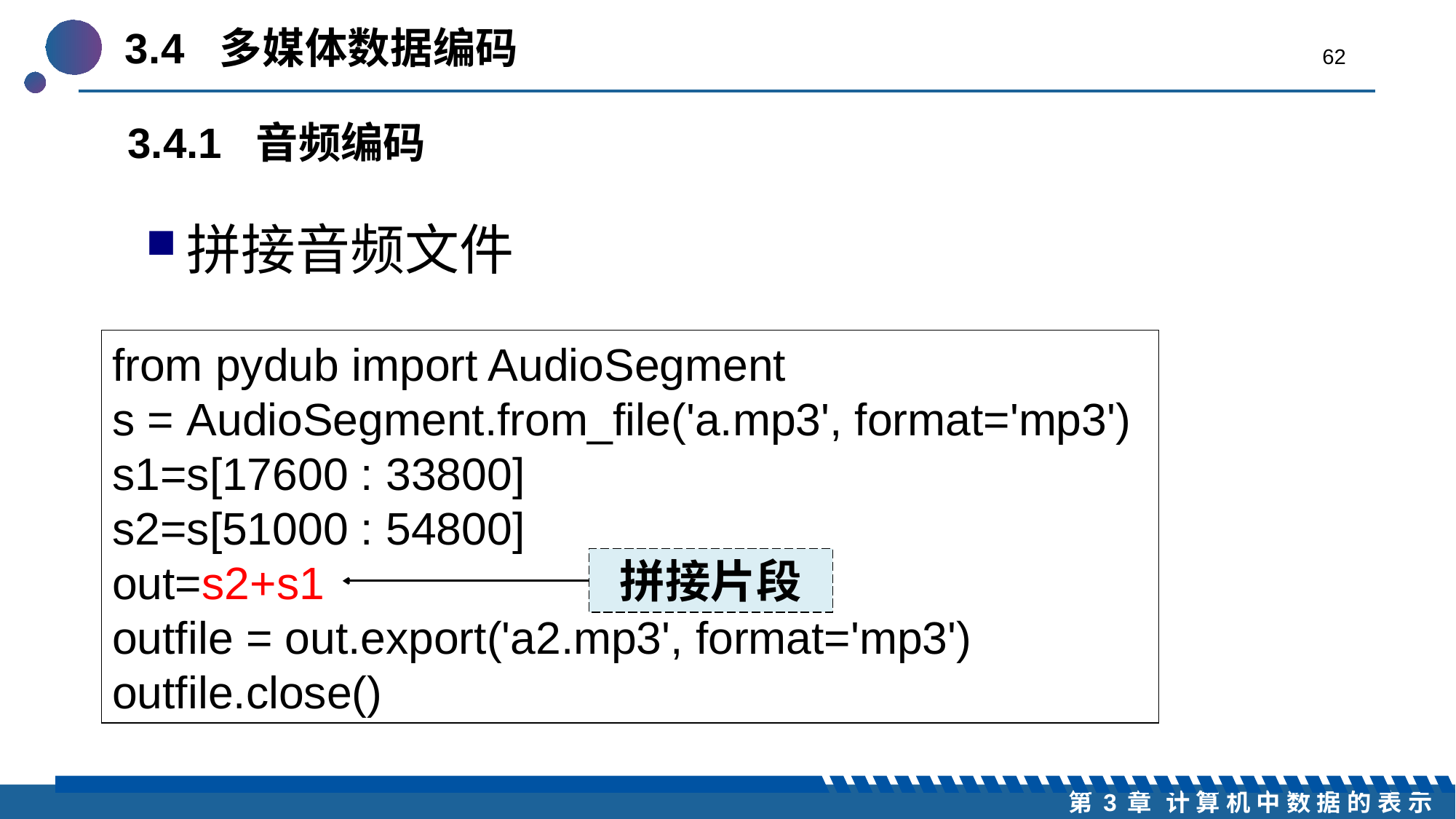

3.4  多媒体数据编码

62
3.4.1  音频编码
拼接音频文件
from pydub import AudioSegment
s = AudioSegment.from_file('a.mp3', format='mp3')
s1=s[17600 : 33800]
s2=s[51000 : 54800]
out=s2+s1
outfile = out.export('a2.mp3', format='mp3')
outfile.close()
拼接片段